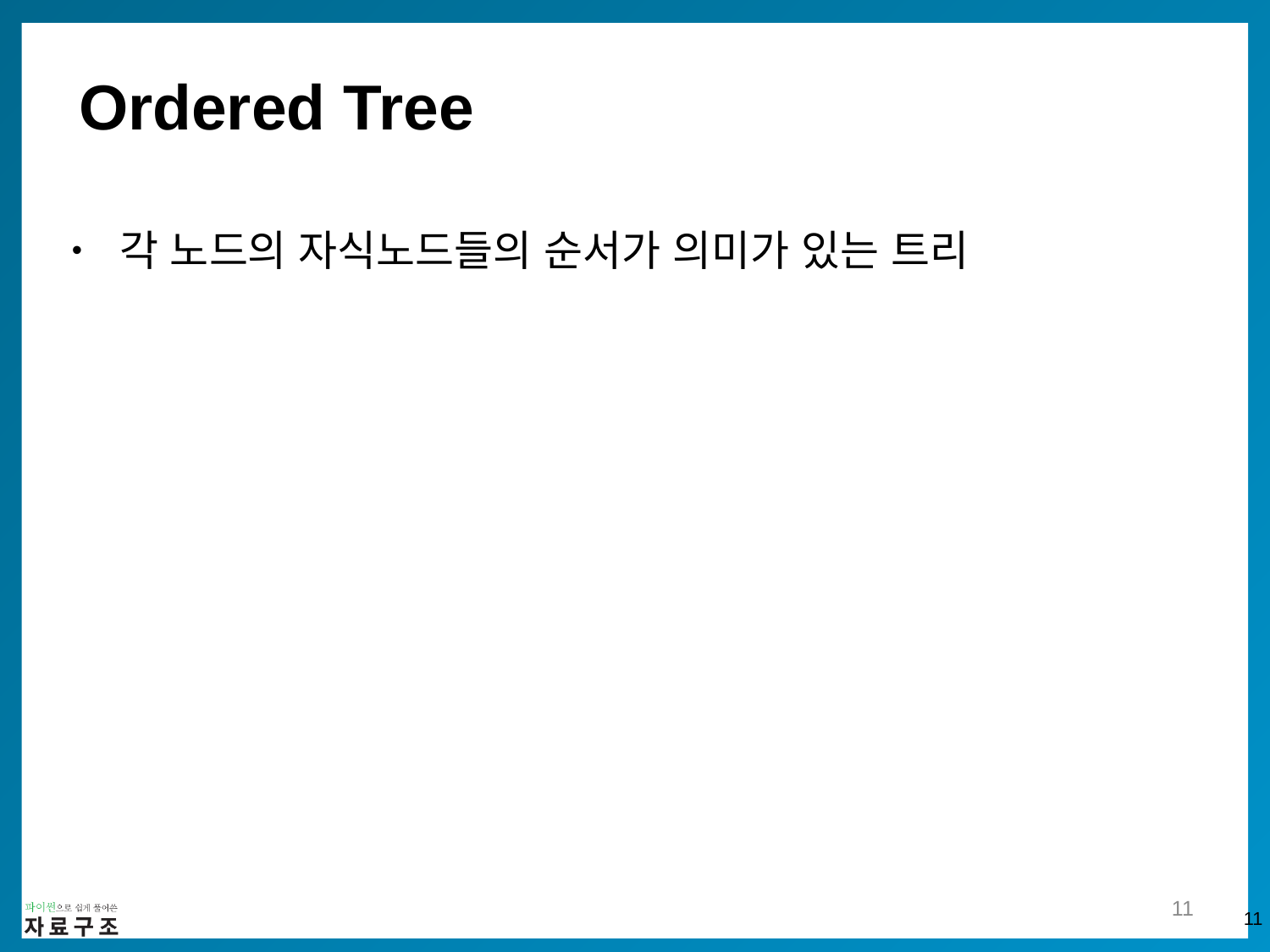

Ordered Tree
각 노드의 자식노드들의 순서가 의미가 있는 트리

11